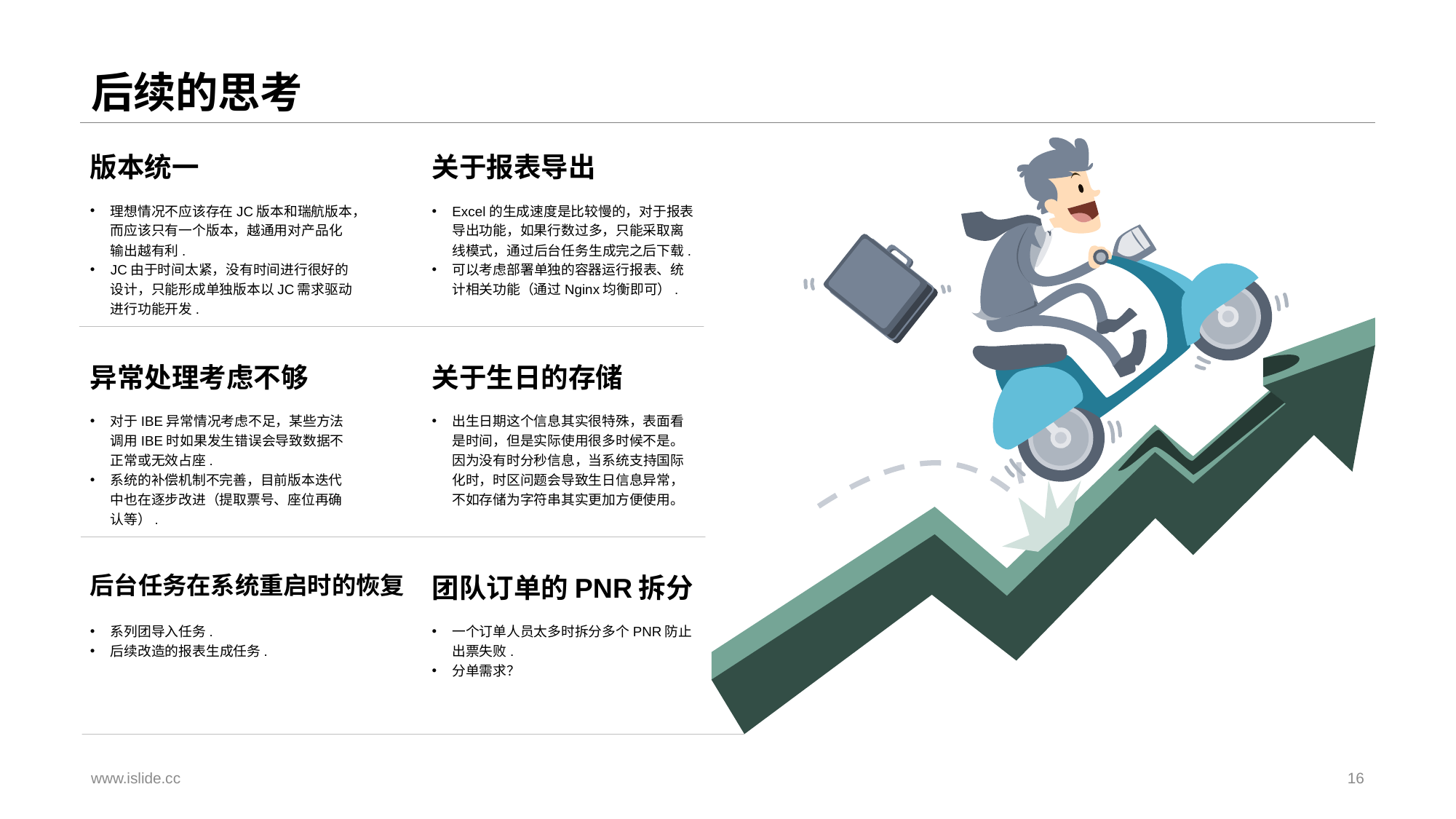

# 后续的思考

版本统一
关于报表导出
理想情况不应该存在JC版本和瑞航版本，而应该只有一个版本，越通用对产品化输出越有利.
JC由于时间太紧，没有时间进行很好的设计，只能形成单独版本以JC需求驱动进行功能开发.
Excel的生成速度是比较慢的，对于报表导出功能，如果行数过多，只能采取离线模式，通过后台任务生成完之后下载.
可以考虑部署单独的容器运行报表、统计相关功能（通过Nginx均衡即可）.
异常处理考虑不够
关于生日的存储
对于IBE异常情况考虑不足，某些方法调用IBE时如果发生错误会导致数据不正常或无效占座.
系统的补偿机制不完善，目前版本迭代中也在逐步改进（提取票号、座位再确认等）.
出生日期这个信息其实很特殊，表面看是时间，但是实际使用很多时候不是。因为没有时分秒信息，当系统支持国际化时，时区问题会导致生日信息异常，不如存储为字符串其实更加方便使用。
后台任务在系统重启时的恢复
团队订单的PNR拆分
系列团导入任务.
后续改造的报表生成任务.
一个订单人员太多时拆分多个PNR防止出票失败.
分单需求？
www.islide.cc
16